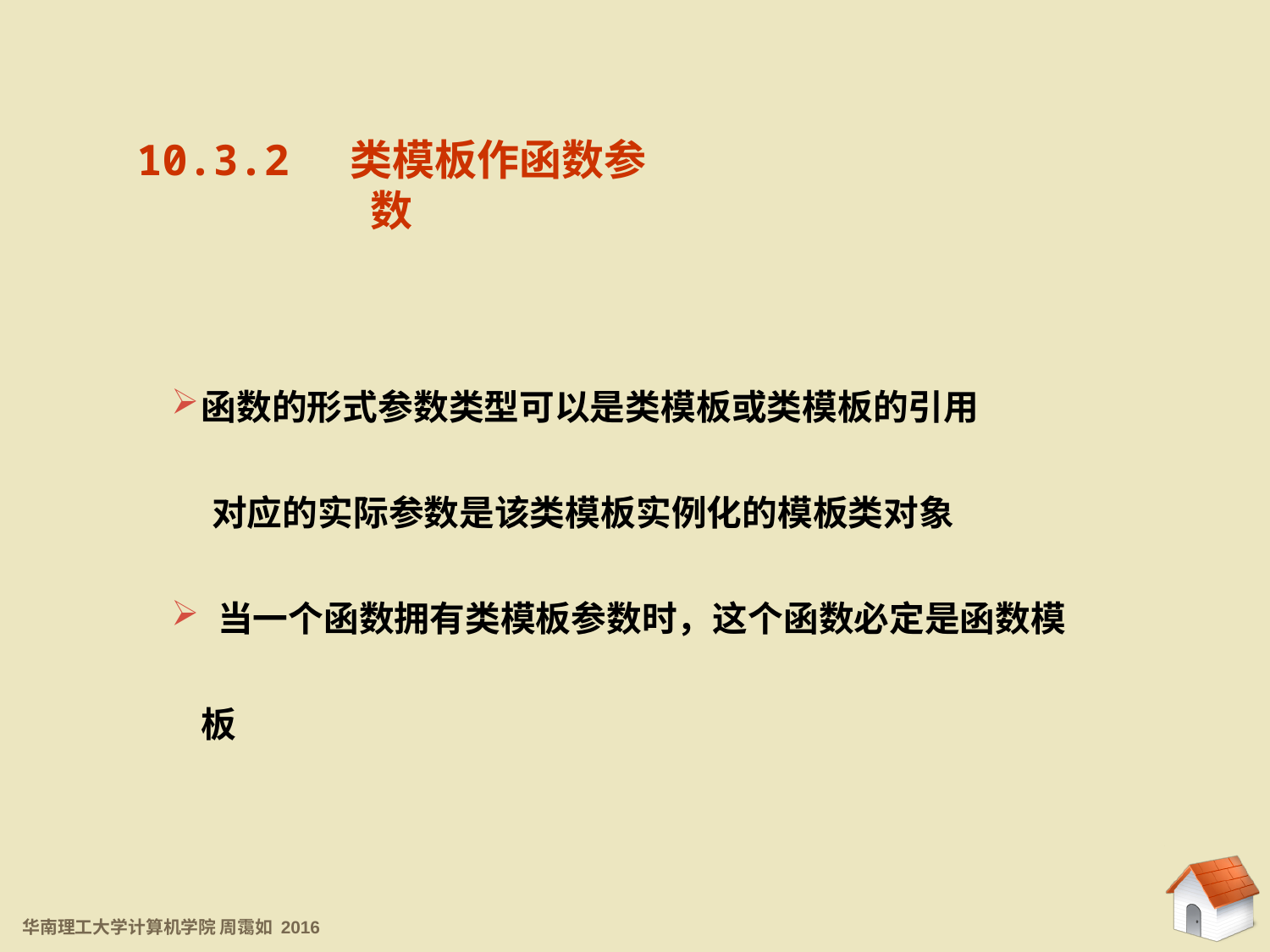

10.3.2  类模板作函数参数
10.3.2  类模板作函数参数
函数的形式参数类型可以是类模板或类模板的引用
    对应的实际参数是该类模板实例化的模板类对象
 当一个函数拥有类模板参数时，这个函数必定是函数模板